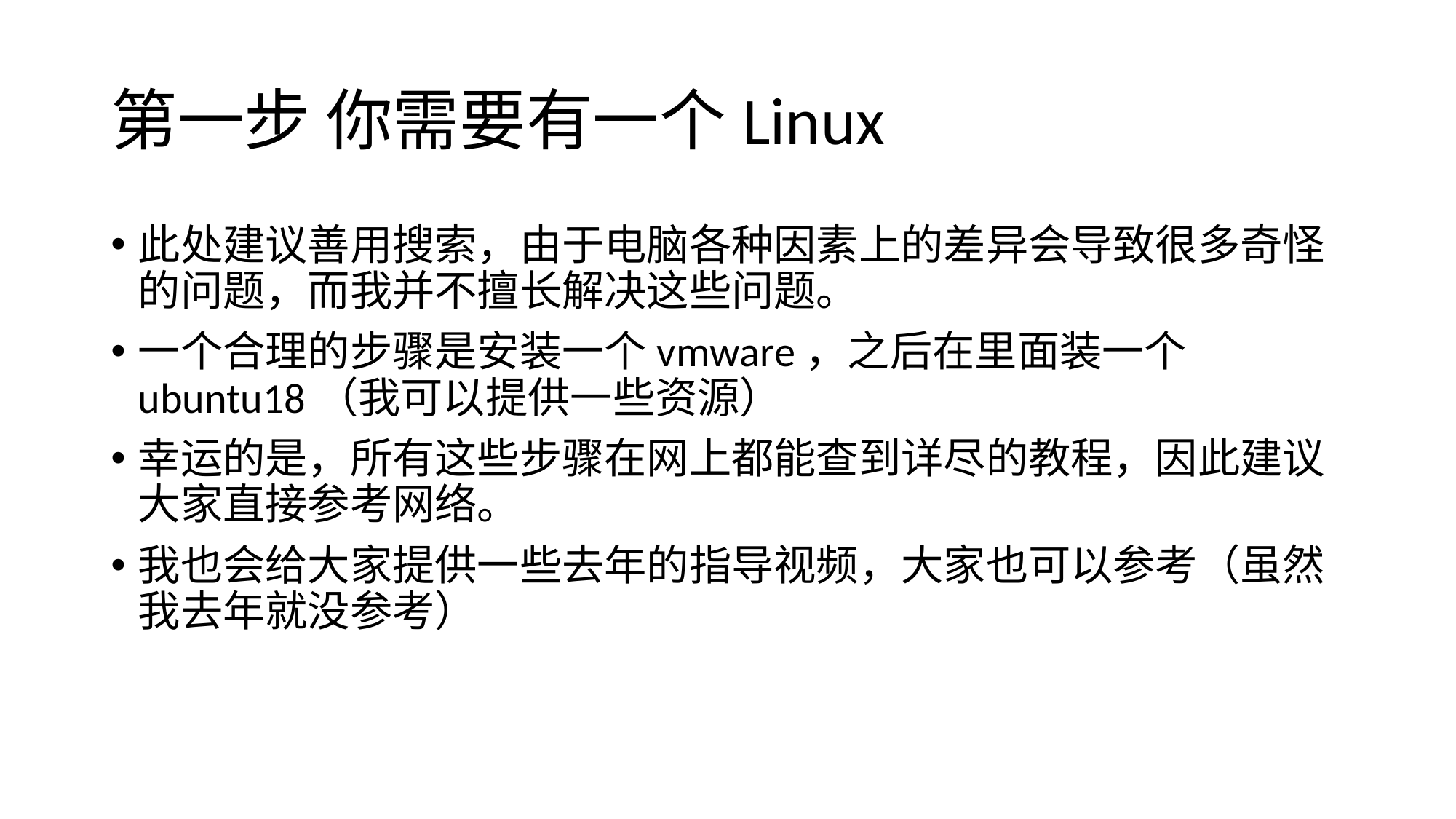

# 第一步 你需要有一个Linux
此处建议善用搜索，由于电脑各种因素上的差异会导致很多奇怪的问题，而我并不擅长解决这些问题。
一个合理的步骤是安装一个vmware，之后在里面装一个ubuntu18（我可以提供一些资源）
幸运的是，所有这些步骤在网上都能查到详尽的教程，因此建议大家直接参考网络。
我也会给大家提供一些去年的指导视频，大家也可以参考（虽然我去年就没参考）